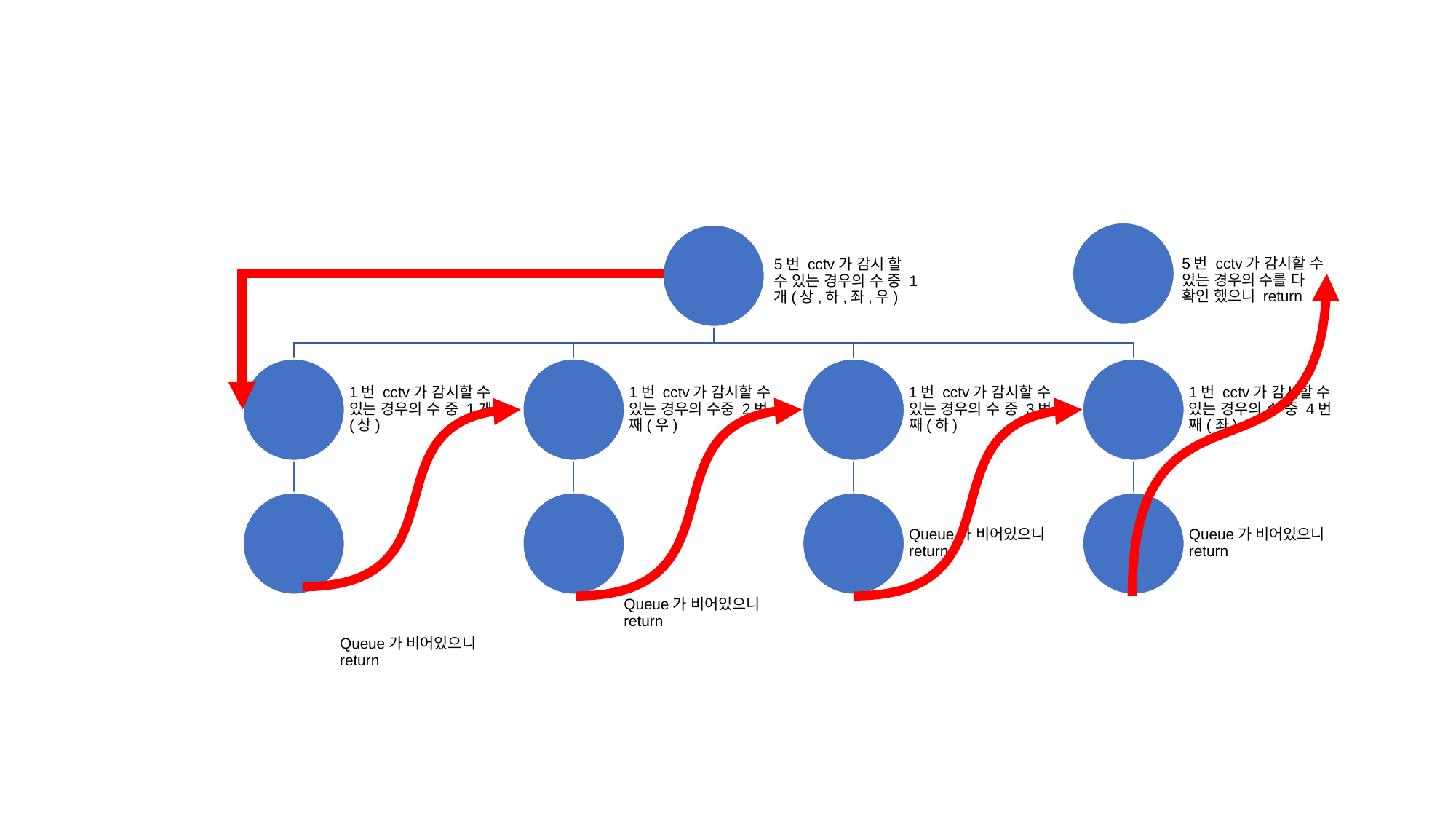

5번 cctv가 감시 할 수 있는 경우의 수 중 1개(상,하,좌,우)
5번 cctv가 감시할 수 있는 경우의 수를 다 확인 했으니 return
1번 cctv가 감시할 수 있는 경우의 수 중 1개(상)
Queue가 비어있으니 return
1번 cctv가 감시할 수 있는 경우의 수중 2번 째(우)
Queue가 비어있으니 return
1번 cctv가 감시할 수 있는 경우의 수 중 3번 째(하)
Queue가 비어있으니 return
1번 cctv가 감시할 수 있는 경우의 수 중 4번 째(좌)
Queue가 비어있으니 return